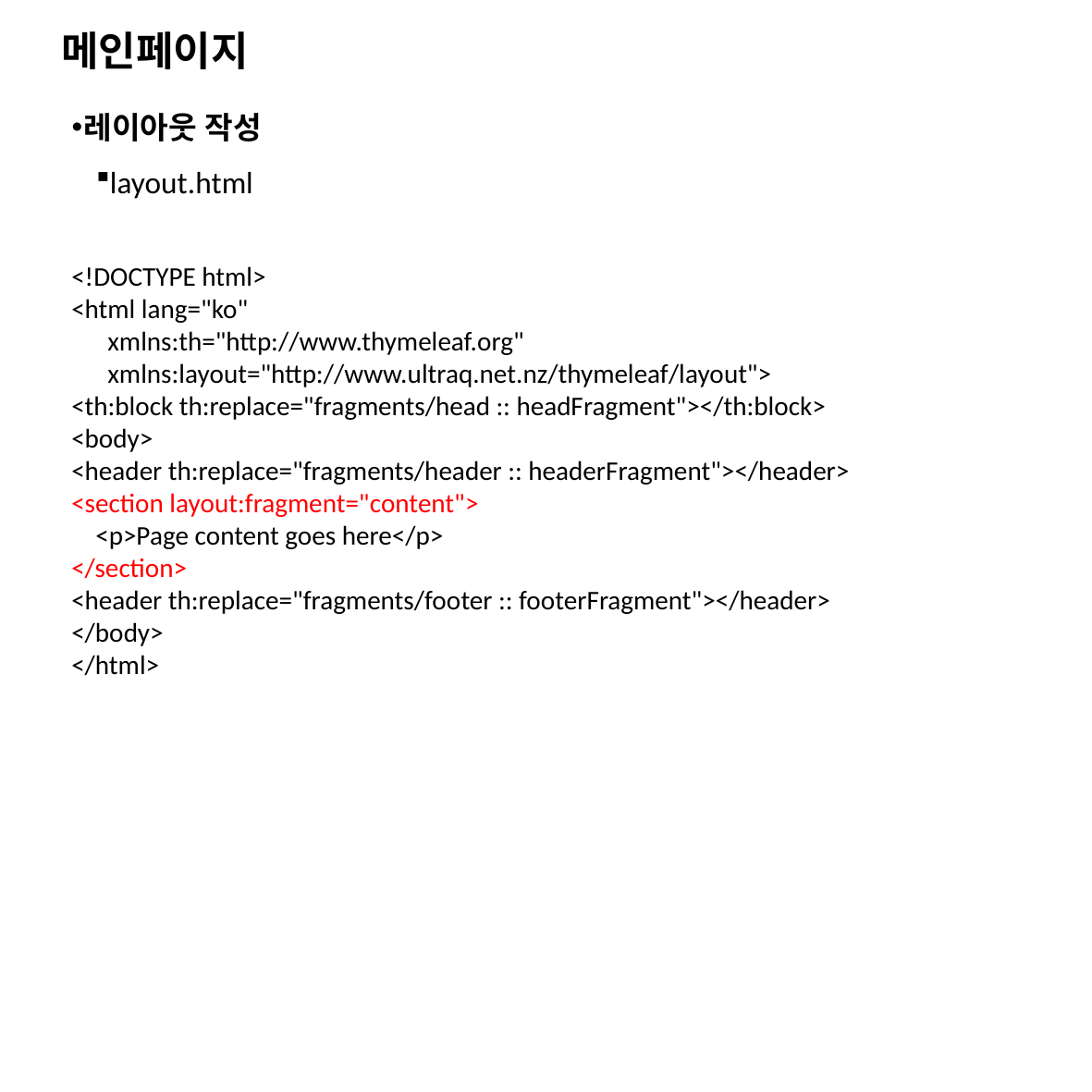

# 메인페이지
레이아웃 작성
layout.html

<!DOCTYPE html>
<html lang="ko"
      xmlns:th="http://www.thymeleaf.org"
      xmlns:layout="http://www.ultraq.net.nz/thymeleaf/layout">
<th:block th:replace="fragments/head :: headFragment"></th:block>
<body>
<header th:replace="fragments/header :: headerFragment"></header>
<section layout:fragment="content">
    <p>Page content goes here</p>
</section>
<header th:replace="fragments/footer :: footerFragment"></header>
</body>
</html>